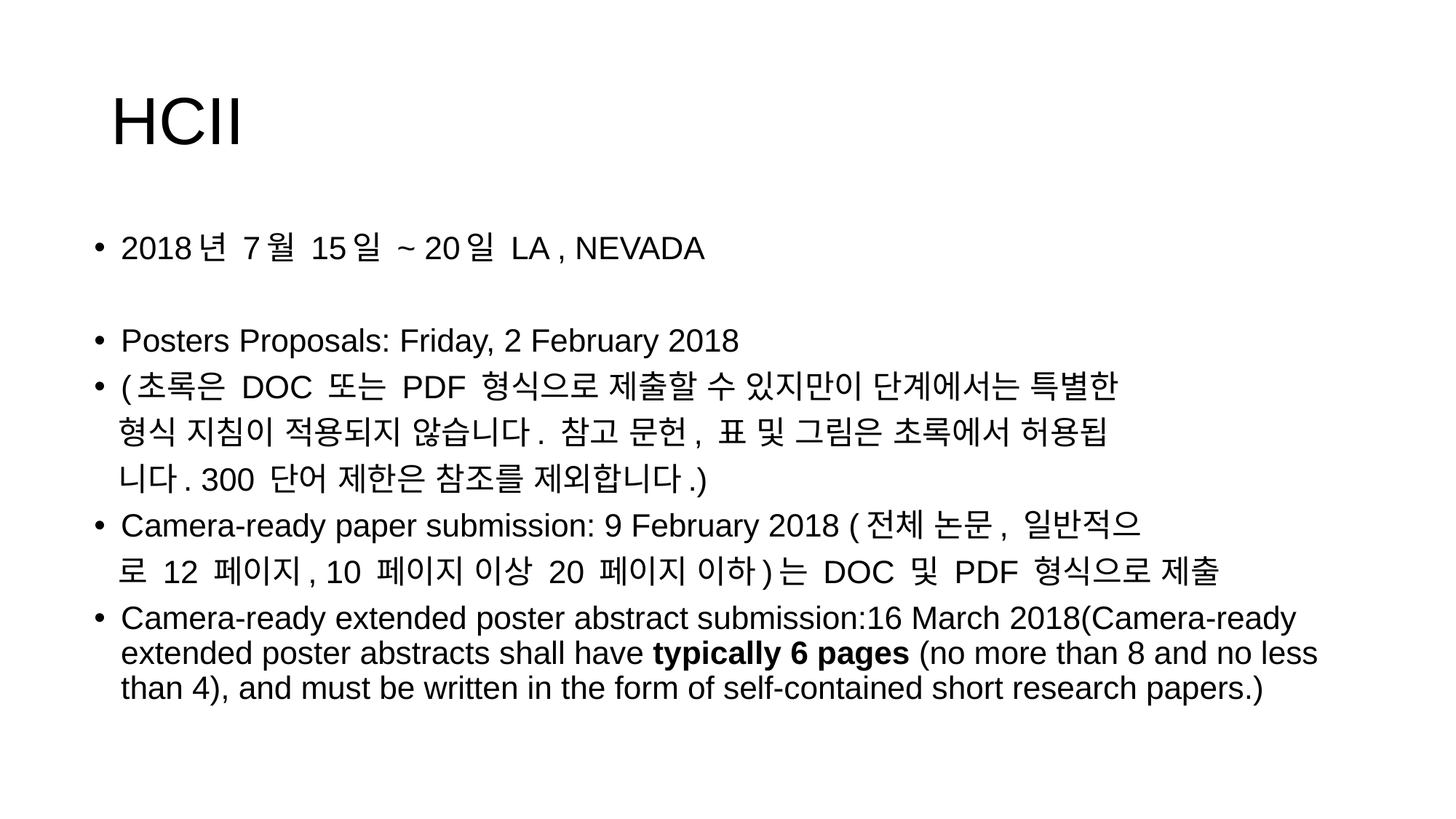

# HCII
2018년 7월 15일 ~ 20일 LA , NEVADA

Posters Proposals: Friday, 2 February 2018
(초록은 DOC 또는 PDF 형식으로 제출할 수 있지만이 단계에서는 특별한
  형식 지침이 적용되지 않습니다. 참고 문헌, 표 및 그림은 초록에서 허용됩
  니다. 300 단어 제한은 참조를 제외합니다.)
Camera-ready paper submission: 9 February 2018 (전체 논문, 일반적으
  로 12 페이지, 10 페이지 이상 20 페이지 이하)는 DOC 및 PDF 형식으로 제출
Camera-ready extended poster abstract submission:16 March 2018(Camera-ready extended poster abstracts shall have typically 6 pages (no more than 8 and no less than 4), and must be written in the form of self-contained short research papers.)